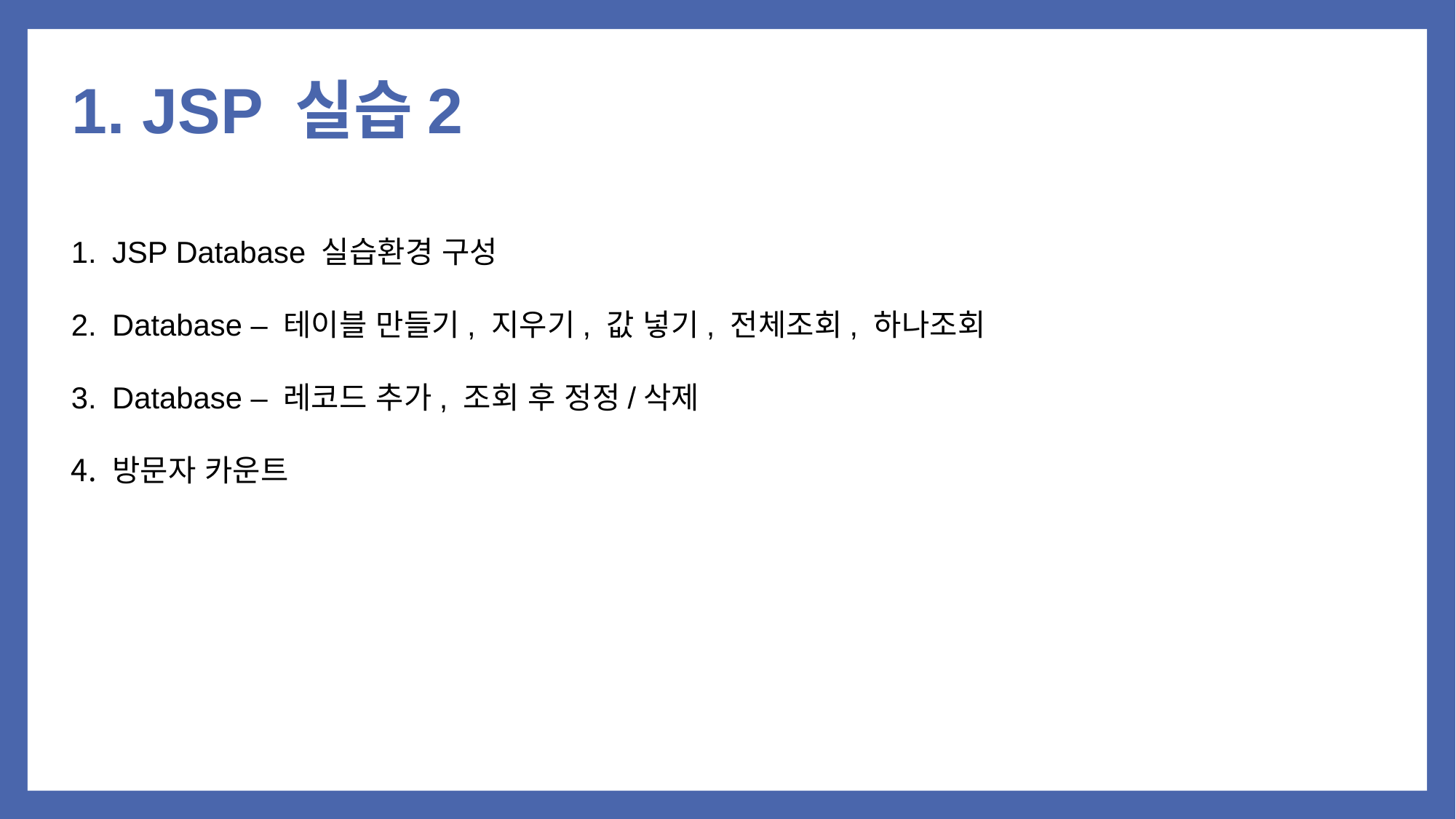

# 1. JSP 실습2
JSP Database 실습환경 구성
Database – 테이블 만들기, 지우기, 값 넣기, 전체조회, 하나조회
Database – 레코드 추가, 조회 후 정정/삭제
방문자 카운트